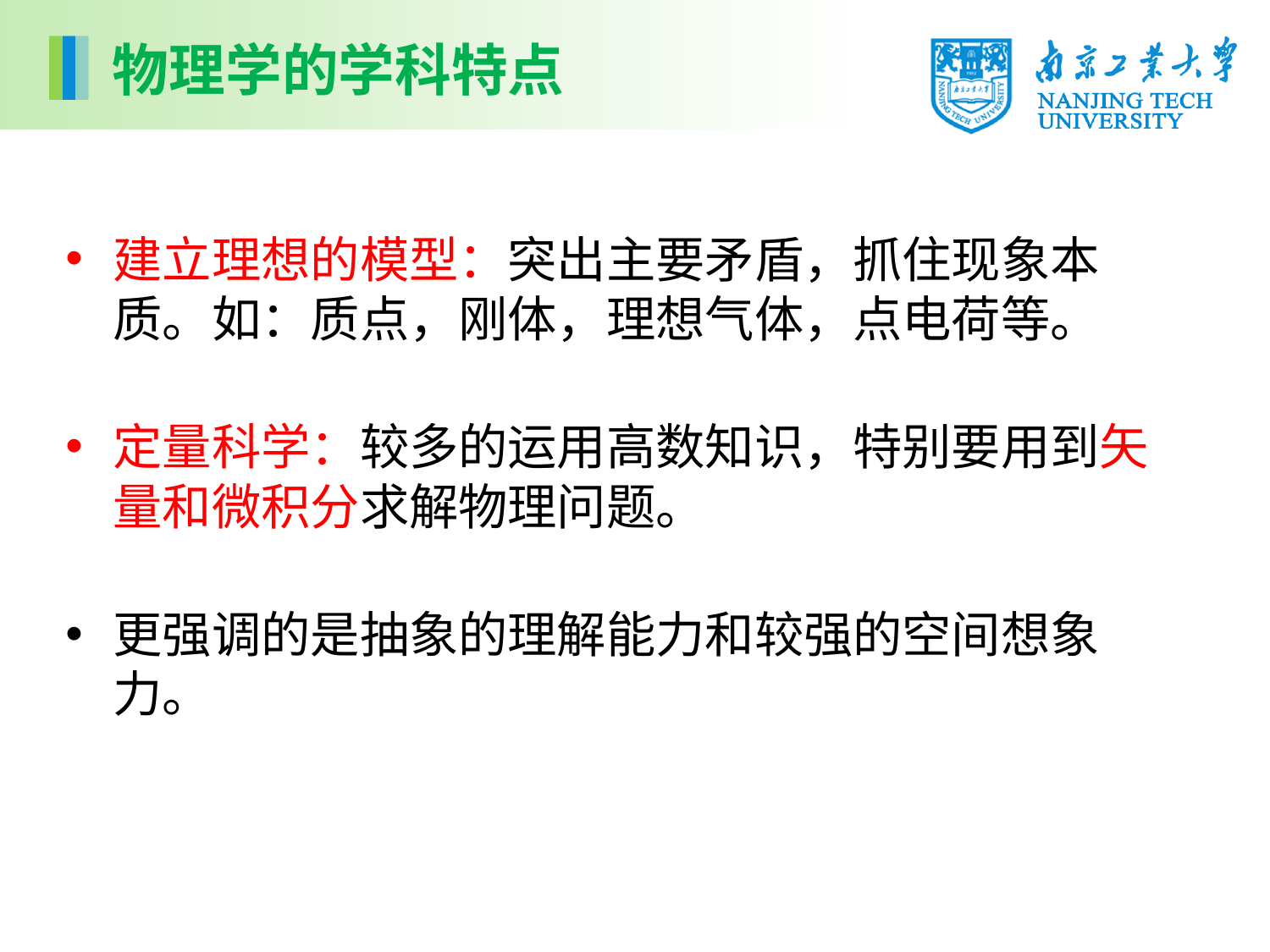

# 物理学的学科特点
建立理想的模型：突出主要矛盾，抓住现象本质。如：质点，刚体，理想气体，点电荷等。
定量科学：较多的运用高数知识，特别要用到矢量和微积分求解物理问题。
更强调的是抽象的理解能力和较强的空间想象力。